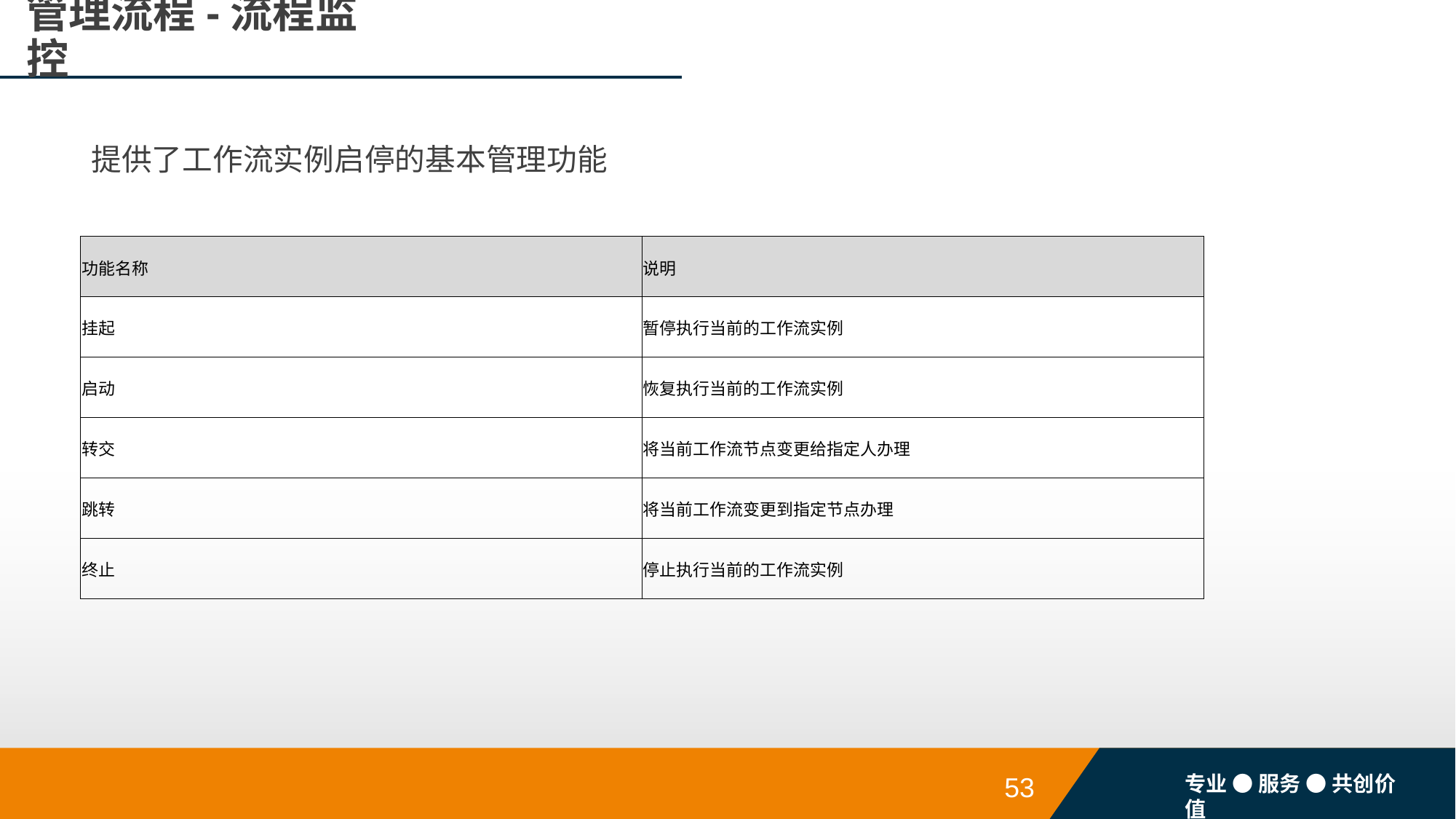

# 管理流程-流程监控
提供了工作流实例启停的基本管理功能
| 功能名称 | 说明 |
| --- | --- |
| 挂起 | 暂停执行当前的工作流实例 |
| 启动 | 恢复执行当前的工作流实例 |
| 转交 | 将当前工作流节点变更给指定人办理 |
| 跳转 | 将当前工作流变更到指定节点办理 |
| 终止 | 停止执行当前的工作流实例 |